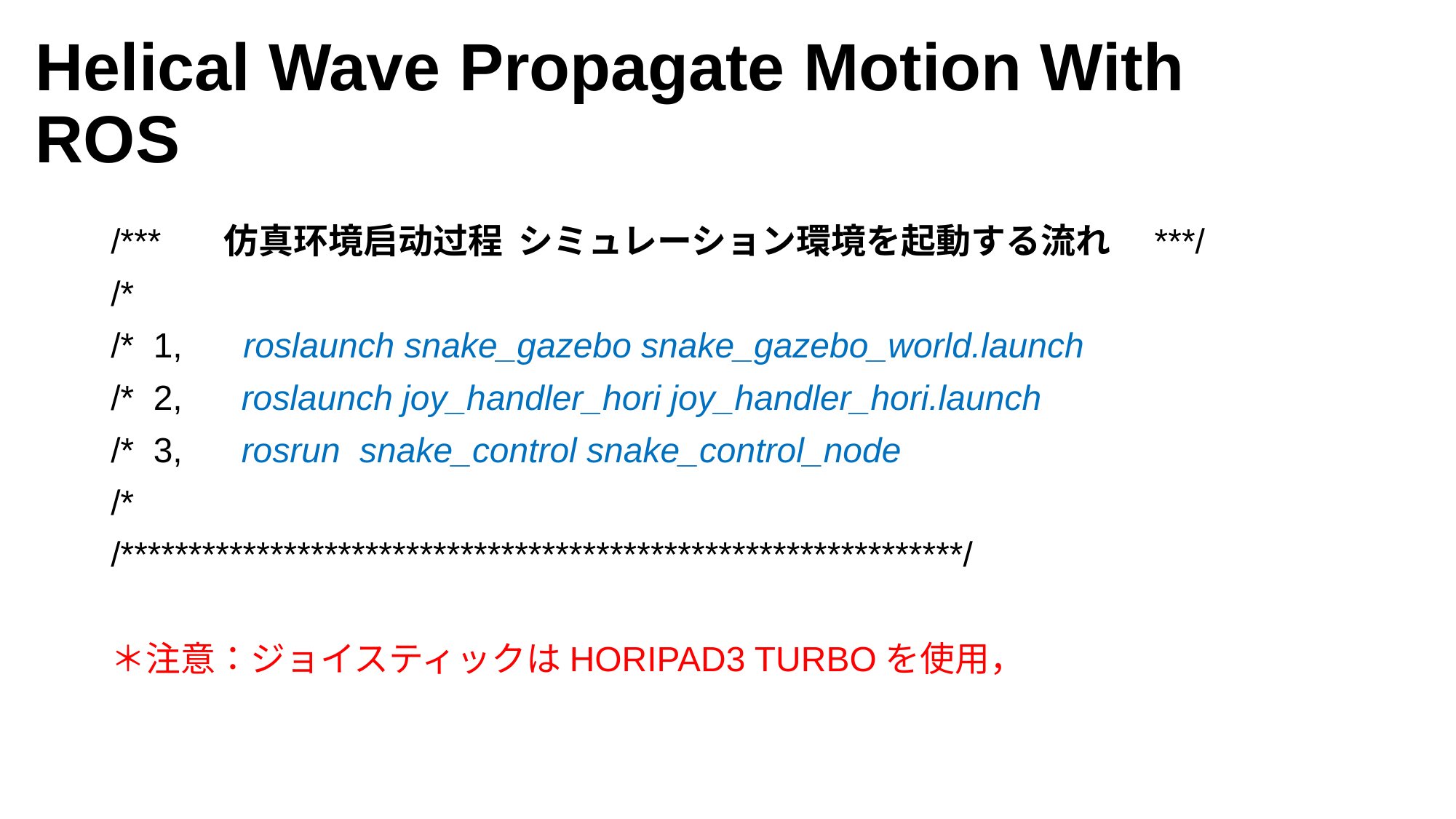

# Helical Wave Propagate Motion With ROS
/***  　仿真环境启动过程  シミュレーション環境を起動する流れ　***/
/*
/*  1, 　roslaunch snake_gazebo snake_gazebo_world.launch
/*  2,　 roslaunch joy_handler_hori joy_handler_hori.launch
/*  3,　 rosrun  snake_control snake_control_node
/*
/**************************************************************/

＊注意：ジョイスティックはHORIPAD3 TURBOを使用，